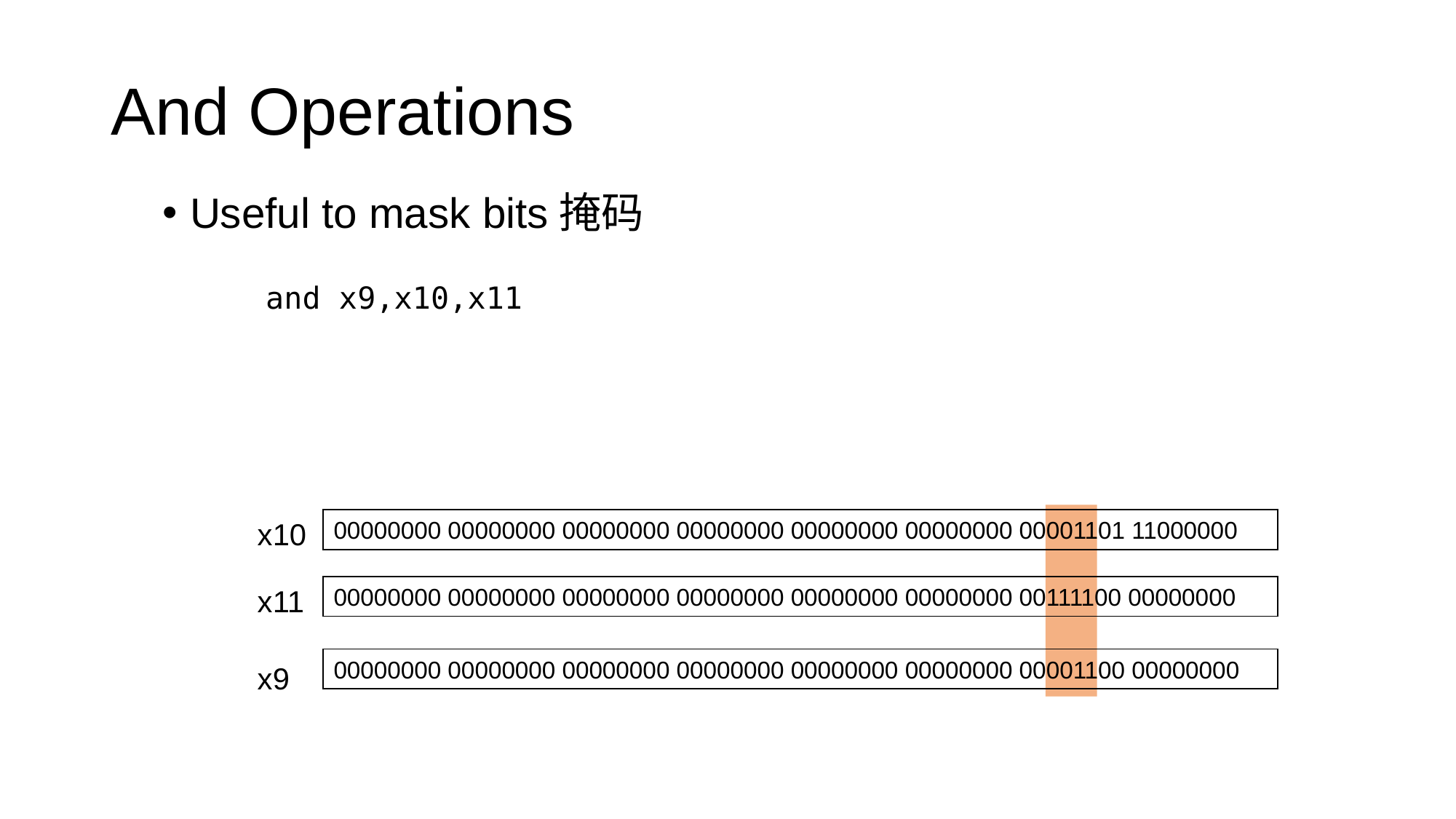

# And Operations
Useful to mask bits掩码
and x9,x10,x11

x10
00000000 00000000 00000000 00000000 00000000 00000000 00001101 11000000
x11
00000000 00000000 00000000 00000000 00000000 00000000 00111100 00000000
00000000 00000000 00000000 00000000 00000000 00000000 00001100 00000000
x9